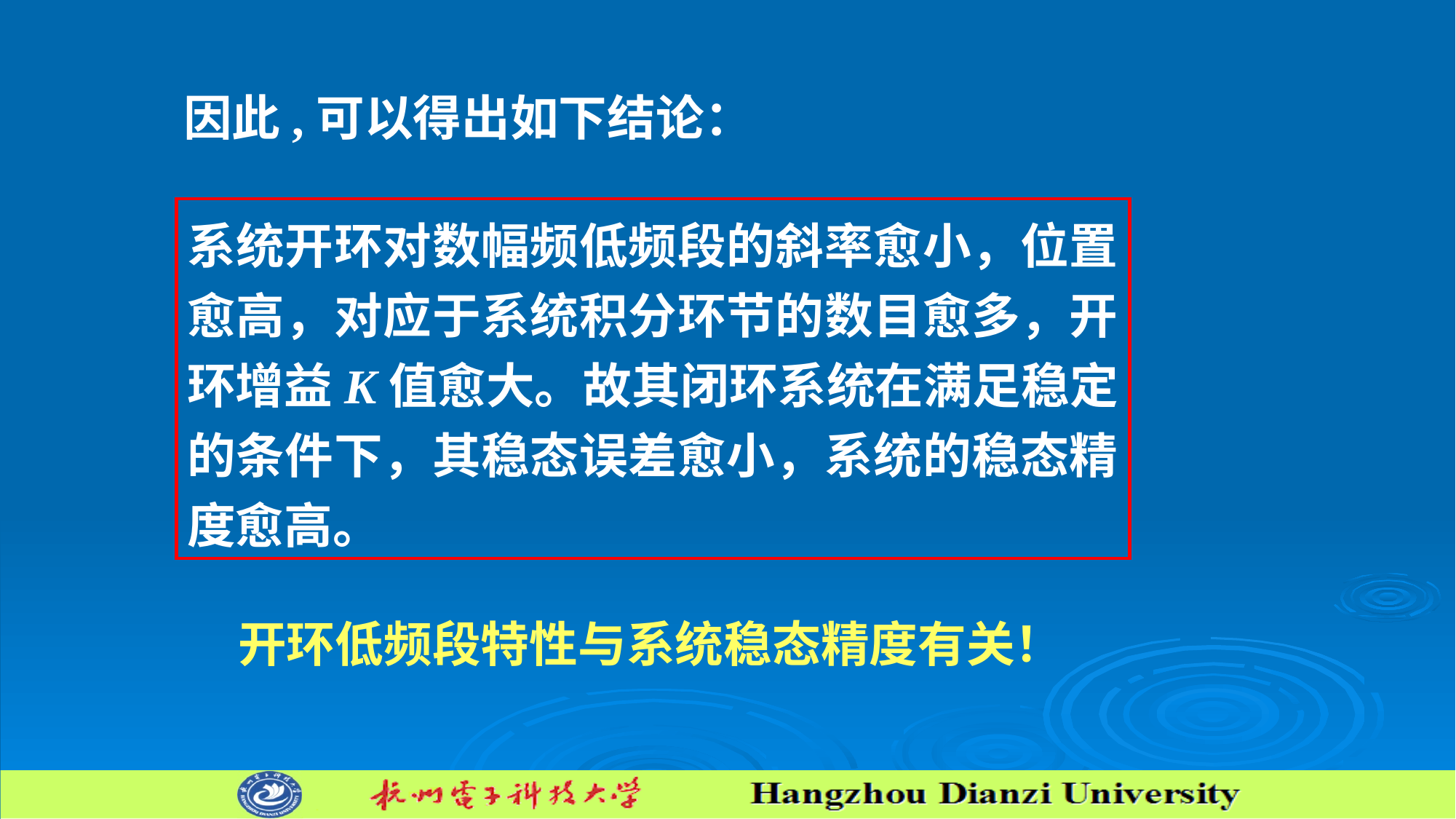

因此,可以得出如下结论：
系统开环对数幅频低频段的斜率愈小，位置愈高，对应于系统积分环节的数目愈多，开环增益K值愈大。故其闭环系统在满足稳定的条件下，其稳态误差愈小，系统的稳态精度愈高。
开环低频段特性与系统稳态精度有关！